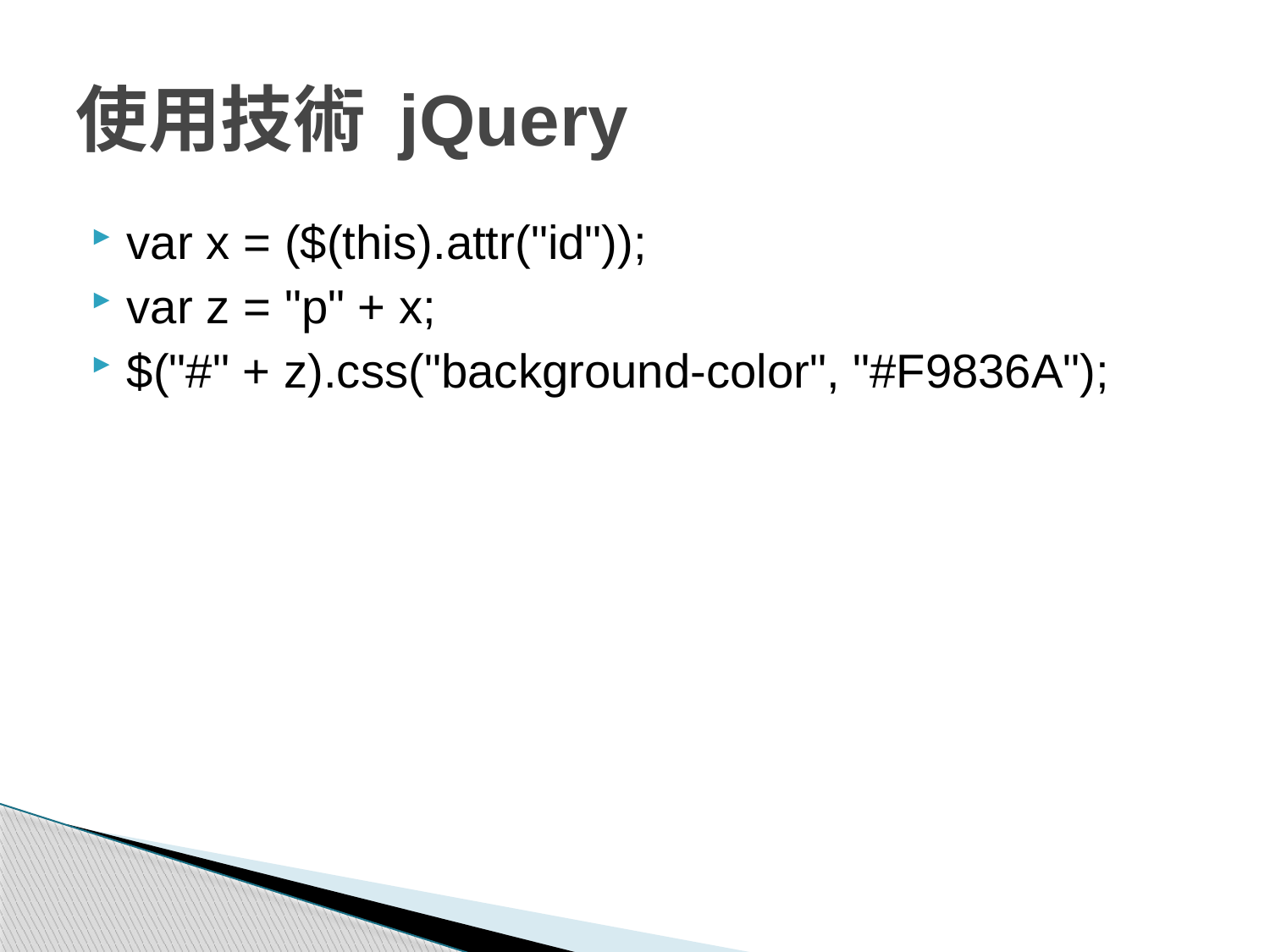

# 使用技術 jQuery
var x = ($(this).attr("id"));
var z = "p" + x;
$("#" + z).css("background-color", "#F9836A");